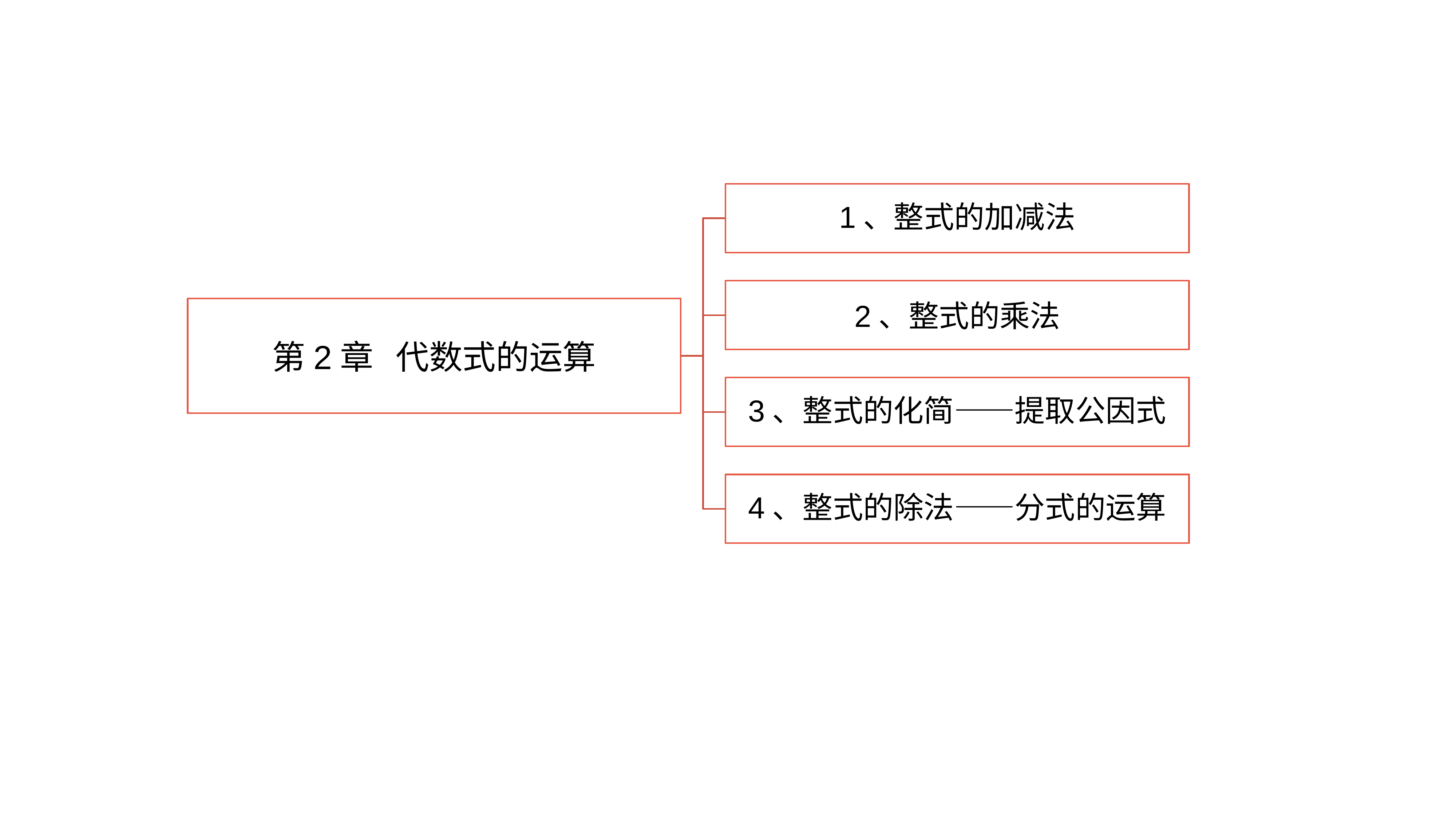

第2章   代数式的运算
1、整式的加减法
2、整式的乘法
3、整式的化简——提取公因式
4、整式的除法——分式的运算